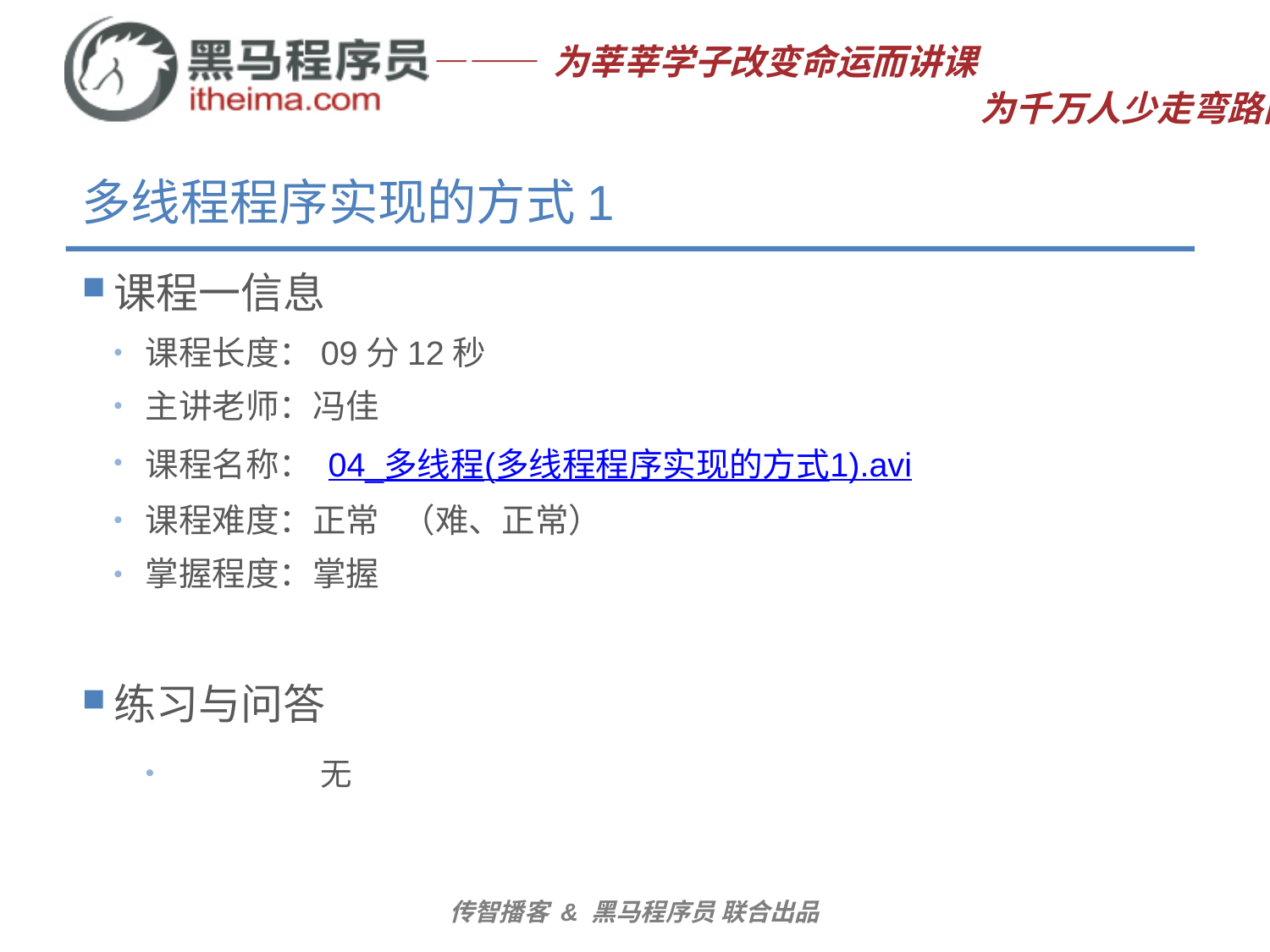

# 多线程程序实现的方式1
课程一信息
课程长度：09分12秒
主讲老师：冯佳
课程名称： 04_多线程(多线程程序实现的方式1).avi
课程难度：正常   （难、正常）
掌握程度：掌握

练习与问答
	无